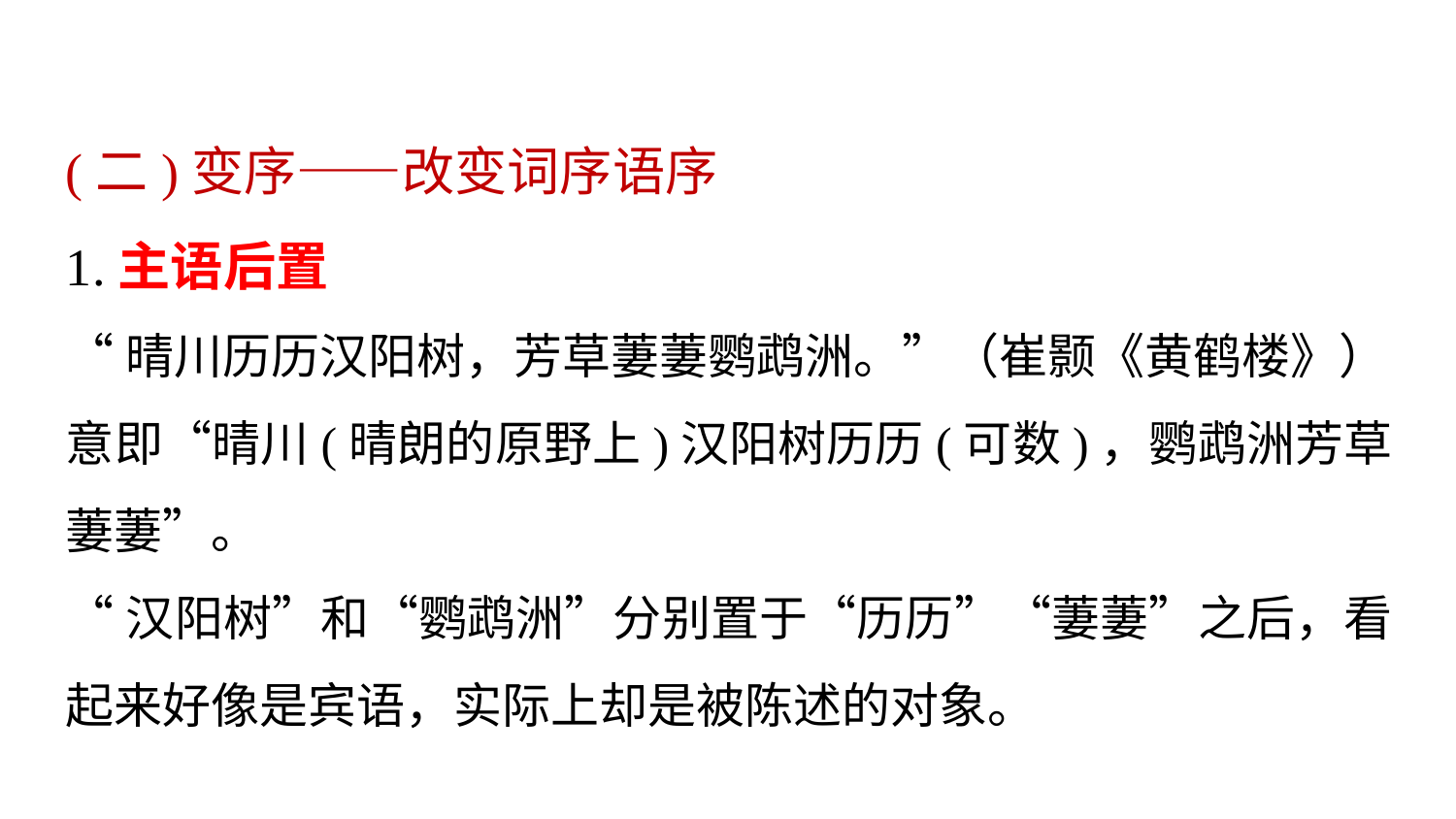

(二)变序——改变词序语序
1.主语后置
“晴川历历汉阳树，芳草萋萋鹦鹉洲。”（崔颢《黄鹤楼》）
意即“晴川(晴朗的原野上)汉阳树历历(可数)，鹦鹉洲芳草萋萋”。
“汉阳树”和“鹦鹉洲”分别置于“历历”“萋萋”之后，看起来好像是宾语，实际上却是被陈述的对象。